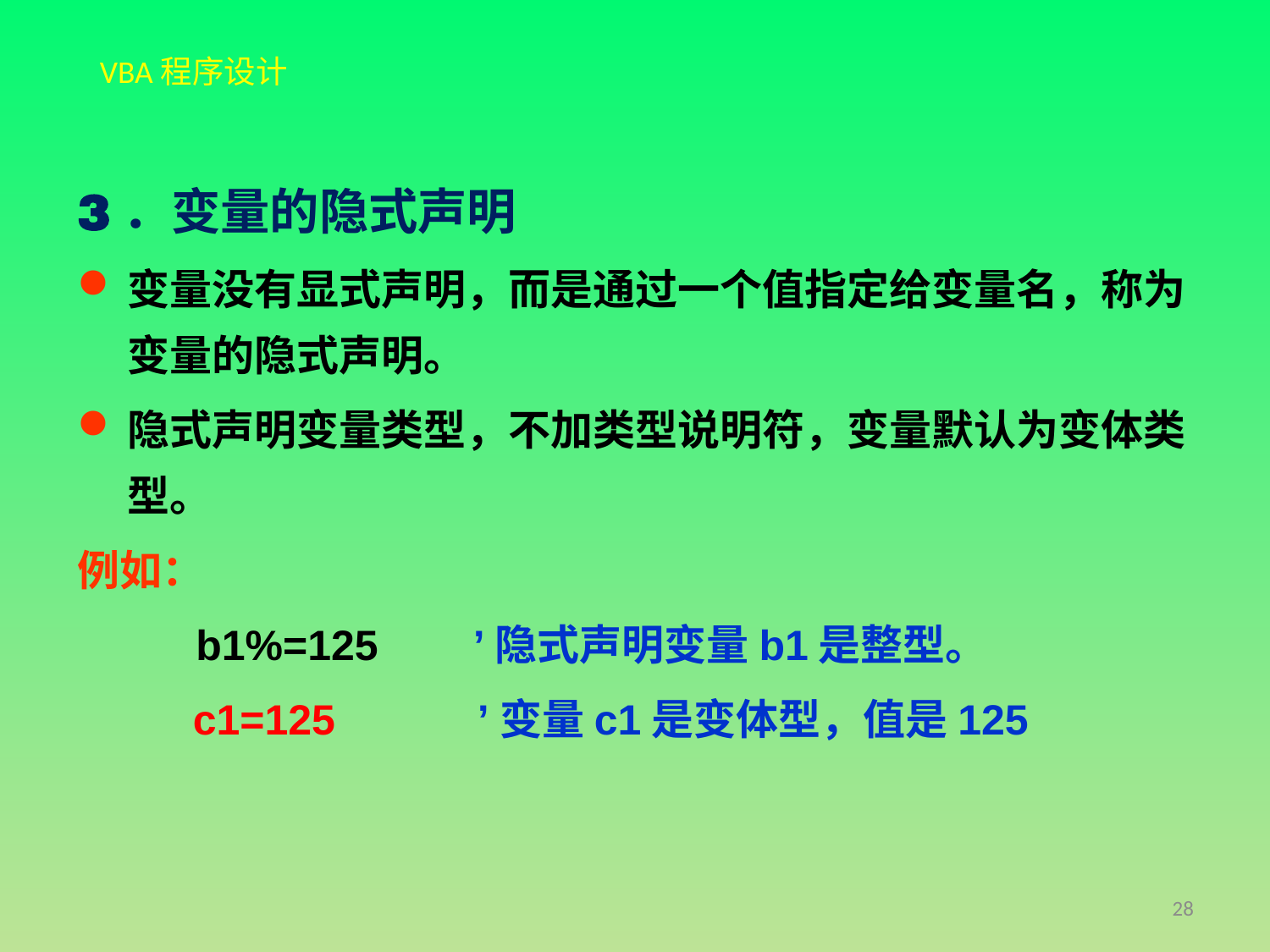

3．变量的隐式声明
变量没有显式声明，而是通过一个值指定给变量名，称为变量的隐式声明。
隐式声明变量类型，不加类型说明符，变量默认为变体类型。
例如：
          b1%=125        ’隐式声明变量b1是整型。
             c1=125            ’变量c1是变体型，值是125
28